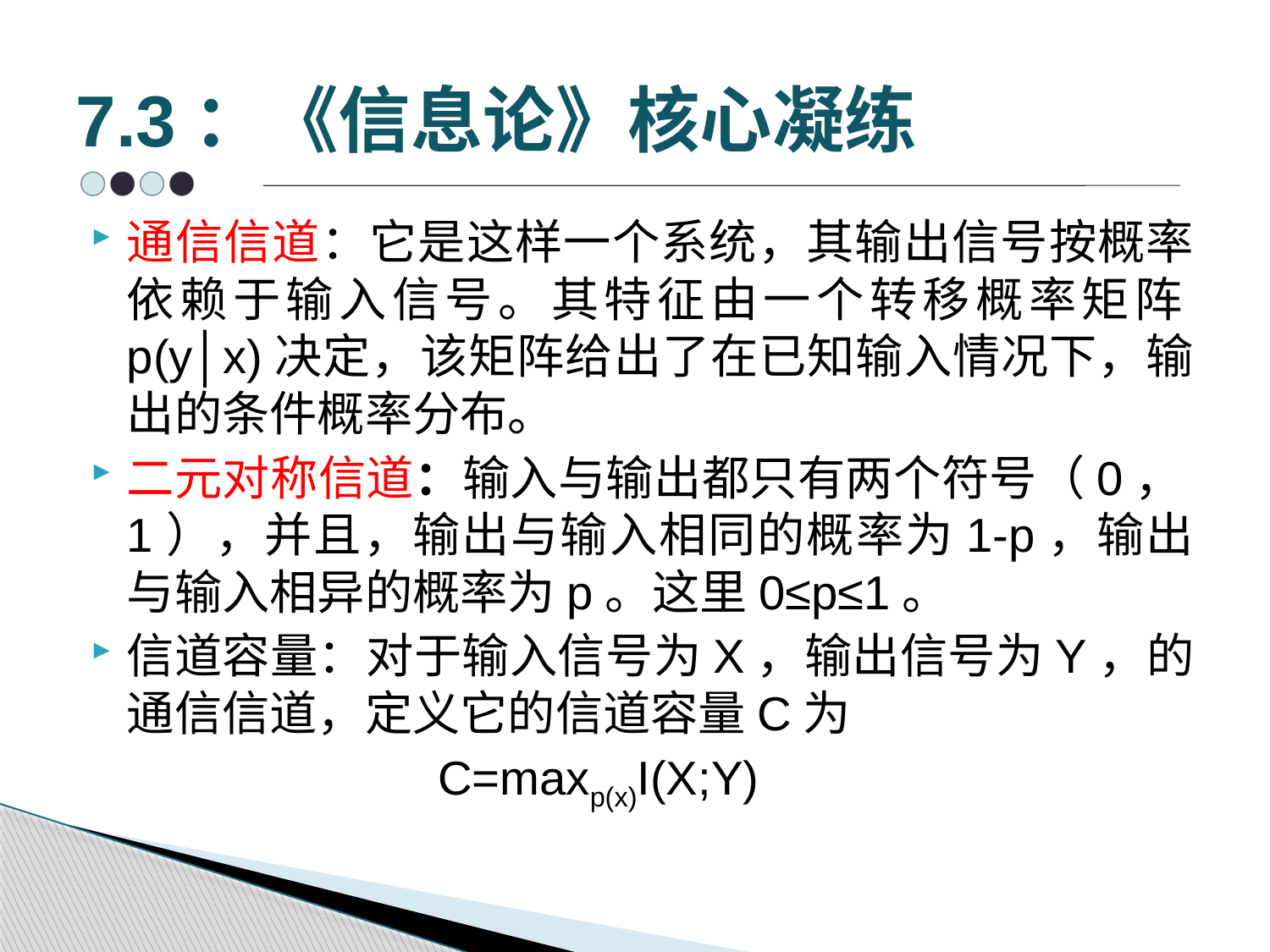

# 7.3：《信息论》核心凝练

通信信道：它是这样一个系统，其输出信号按概率依赖于输入信号。其特征由一个转移概率矩阵p(y│x)决定，该矩阵给出了在已知输入情况下，输出的条件概率分布。
二元对称信道：输入与输出都只有两个符号（0，1），并且，输出与输入相同的概率为1-p，输出与输入相异的概率为p。这里0≤p≤1。
信道容量：对于输入信号为X，输出信号为Y，的通信信道，定义它的信道容量C为
                          C=maxp(x)I(X;Y)